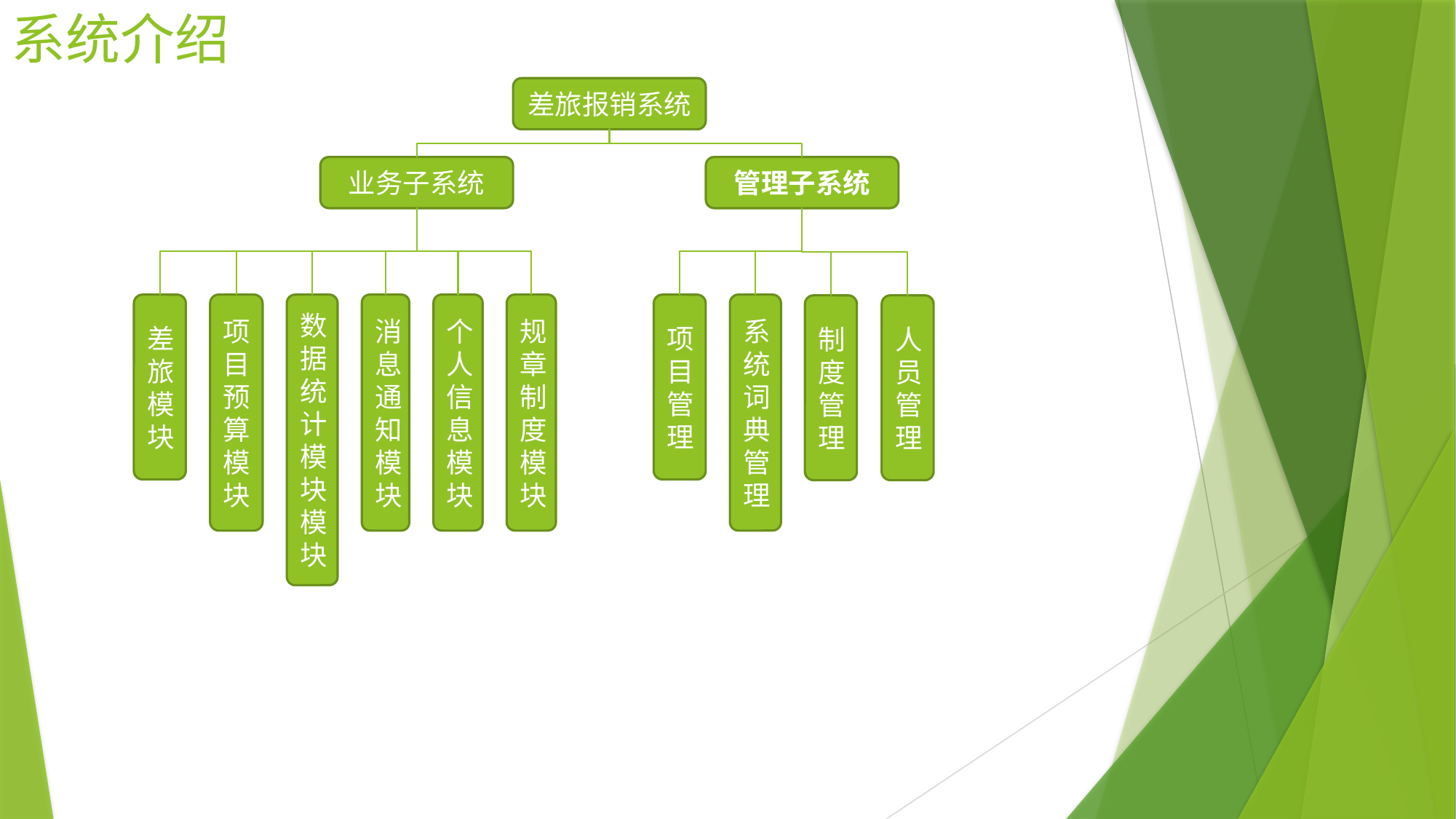

# 系统介绍
差旅报销系统
业务子系统
管理子系统
系统词典管理
差旅模块
项目预算模块
数据统计模块模块
消息通知模块
个人信息模块
规章制度模块
项目管理
制度管理
人员管理